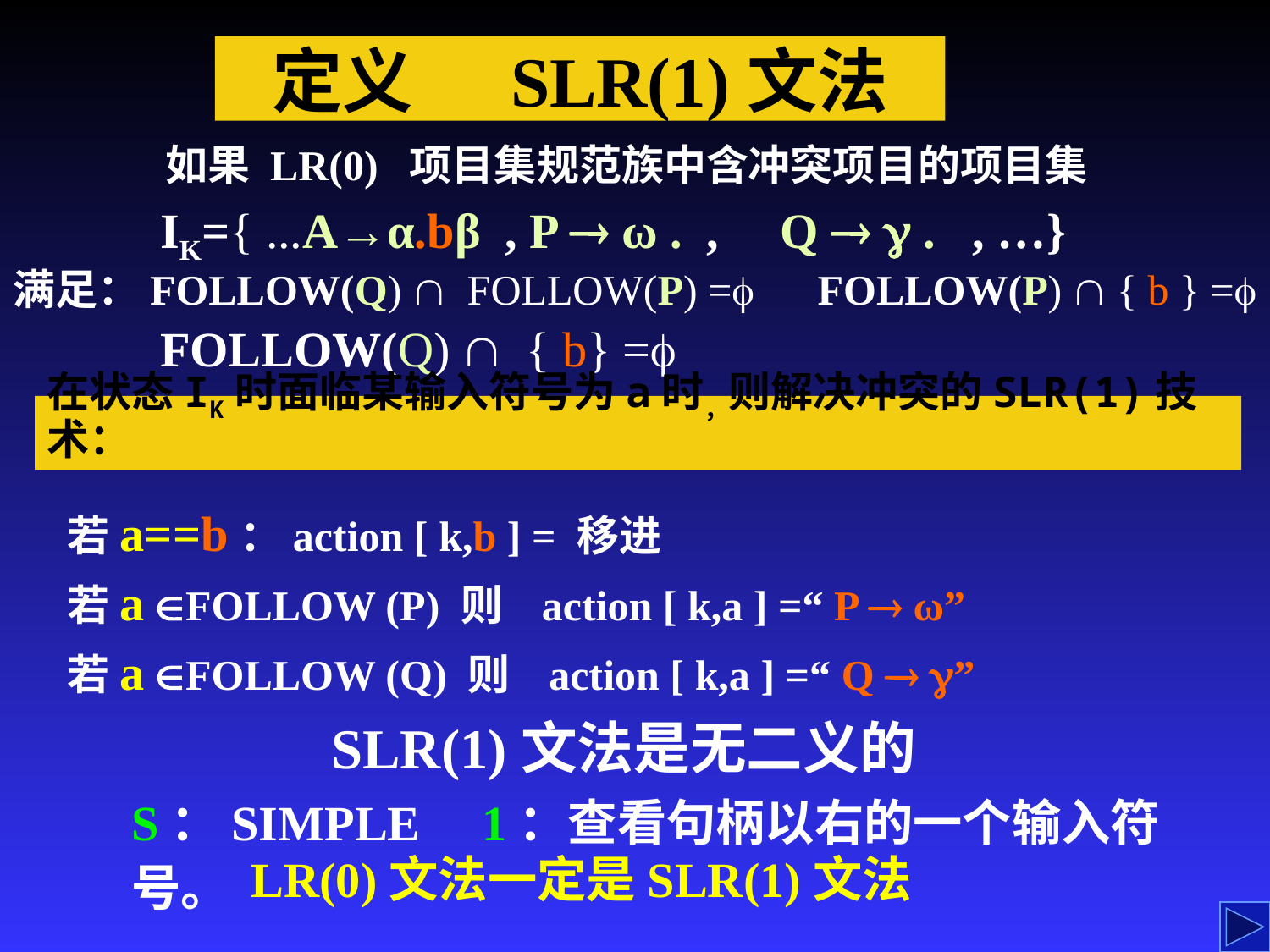

# 定义     SLR(1)文法
               如果 LR(0)  项目集规范族中含冲突项目的项目集
            IK={ ...A→α.bβ  , P → ω .  ,     Q → γ .   , …}
满足：FOLLOW(Q) ∩  FOLLOW(P) =φ      FOLLOW(P) ∩ { b } =φ
            FOLLOW(Q) ∩  { b} =φ
在状态IK时面临某输入符号为a时，则解决冲突的SLR(1)技术：
若a==b：action [ k,b ] = 移进
若a ∈FOLLOW (P) 则   action [ k,a ] =“ P → ω”
若a ∈FOLLOW (Q) 则   action [ k,a ] =“ Q → γ”
SLR(1)文法是无二义的
S：SIMPLE     1：查看句柄以右的一个输入符号。
LR(0)文法一定是SLR(1)文法